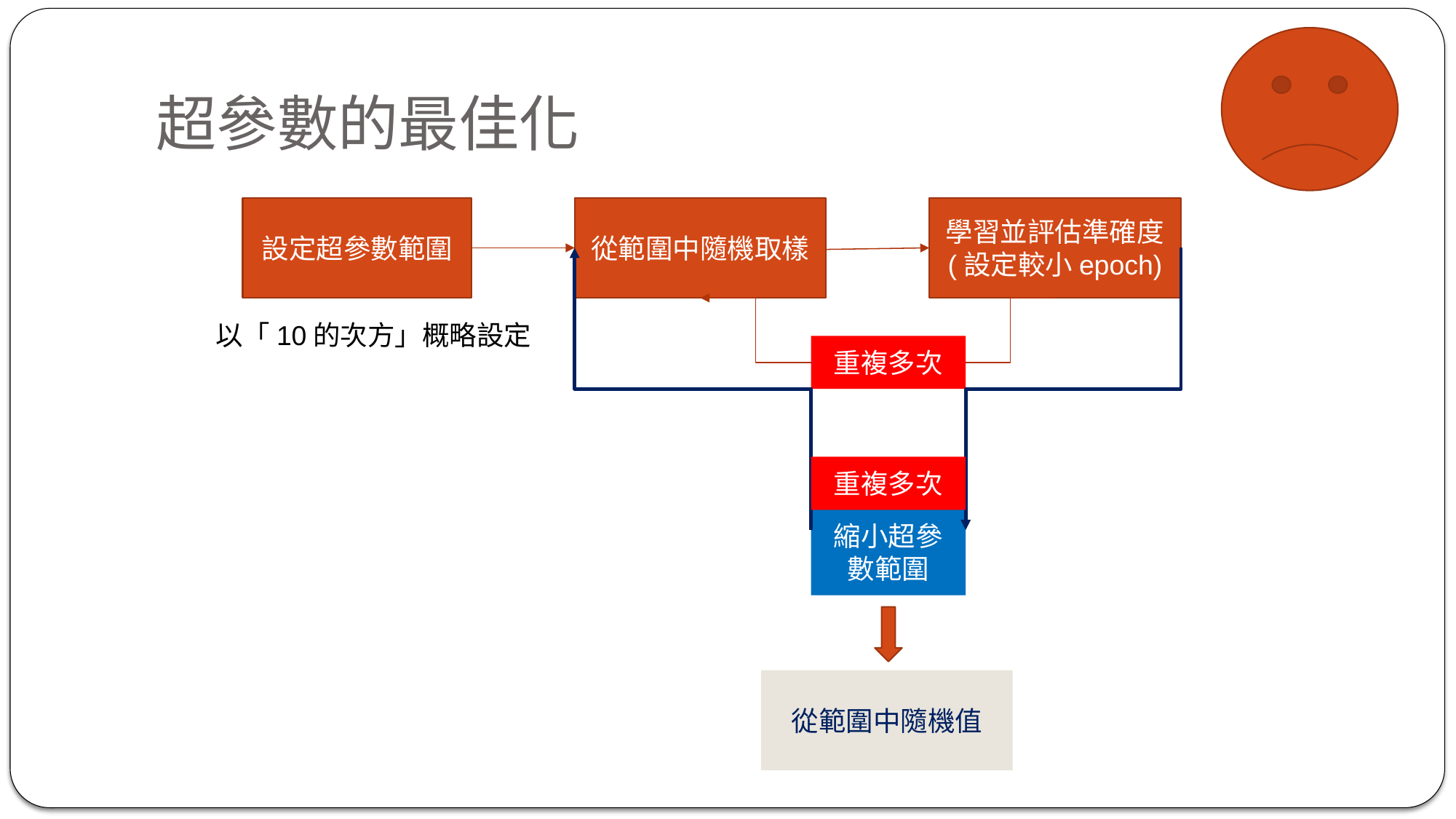

# 超參數的最佳化
設定超參數範圍
從範圍中隨機取樣
學習並評估準確度
(設定較小epoch)
重複多次
重複多次
縮小超參數範圍

從範圍中隨機值
以「10的次方」概略設定